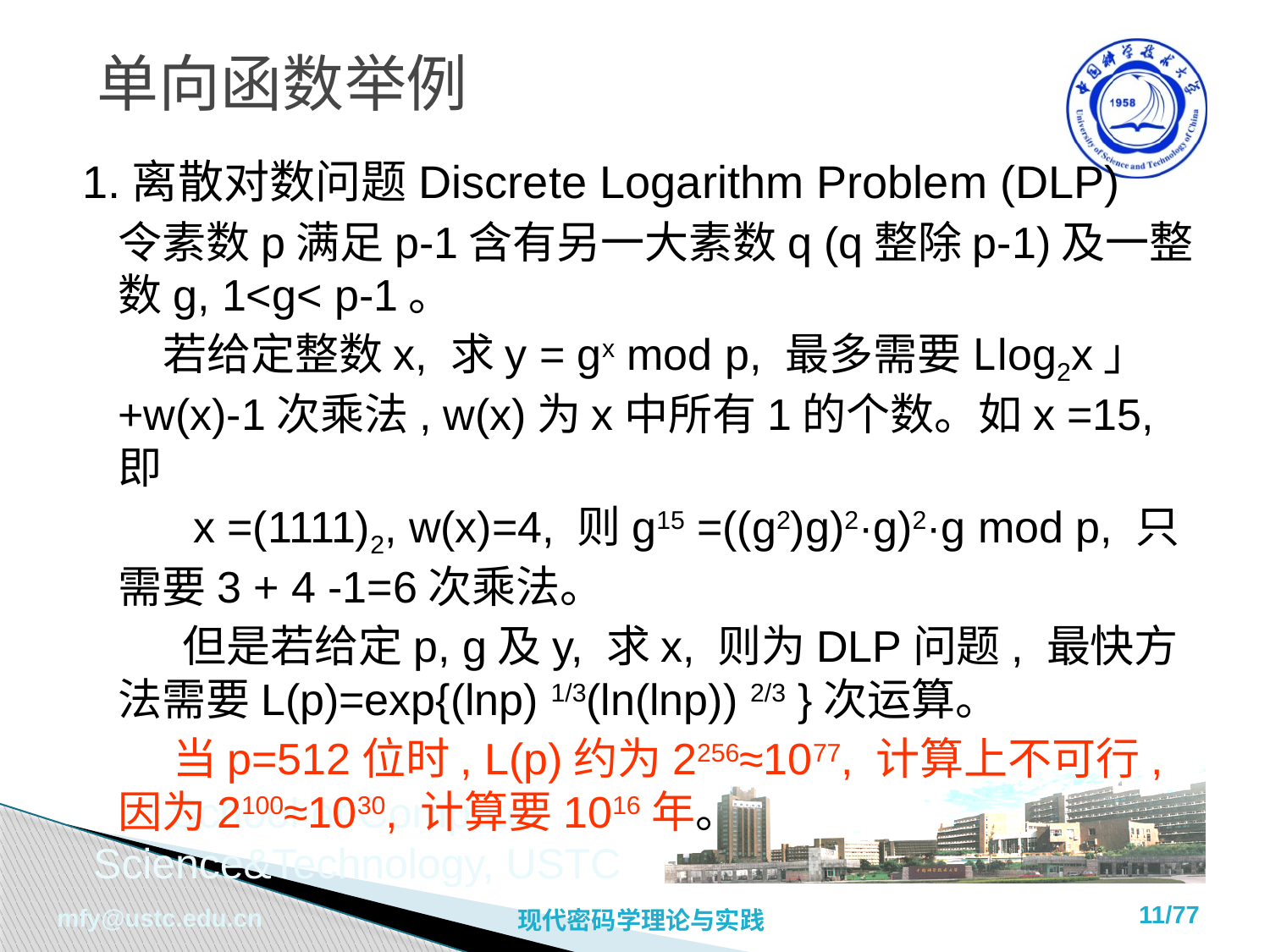

# 单向函数举例
1.离散对数问题Discrete Logarithm Problem (DLP)
	令素数p满足p-1含有另一大素数q (q整除p-1)及一整数g, 1<g< p-1。
       若给定整数x, 求y = gx mod p, 最多需要Llog2x｣+w(x)-1次乘法, w(x)为x中所有1的个数。如x =15, 即
         x =(1111)2, w(x)=4, 则g15 =((g2)g)2·g)2·g mod p, 只需要3 + 4 -1=6次乘法。
         但是若给定p, g及y, 求x, 则为DLP问题, 最快方法需要L(p)=exp{(lnp) 1/3(ln(lnp)) 2/3 }次运算。
        当p=512位时, L(p)约为2256≈1077, 计算上不可行, 因为2100≈1030, 计算要1016年。